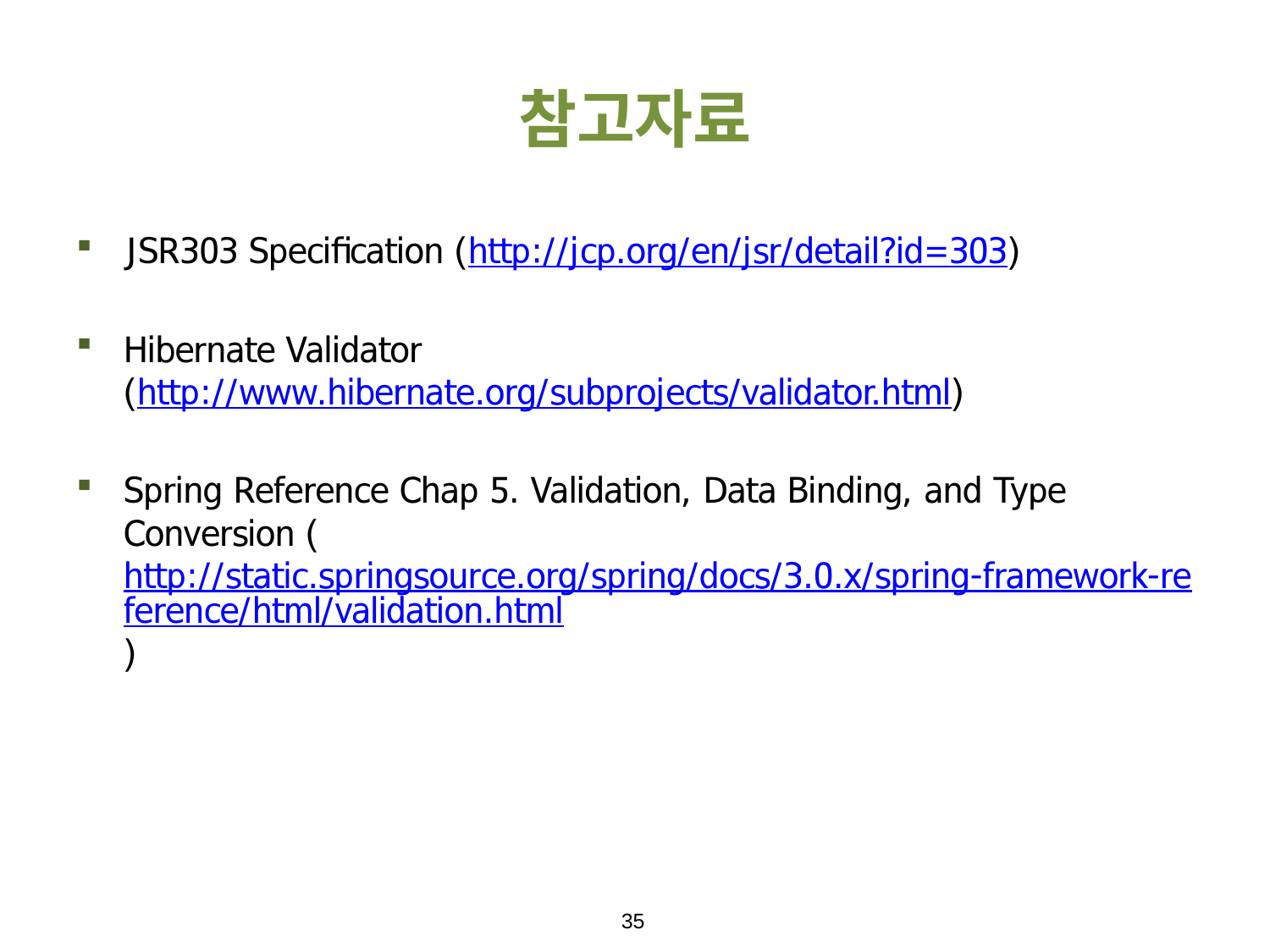

# 참고자료
JSR303 Specification (http://jcp.org/en/jsr/detail?id=303)

Hibernate Validator
(http://www.hibernate.org/subprojects/validator.html)

Spring Reference Chap 5. Validation, Data Binding, and Type Conversion (http://static.springsource.org/spring/docs/3.0.x/spring-framework-reference/html/validation.html)

35